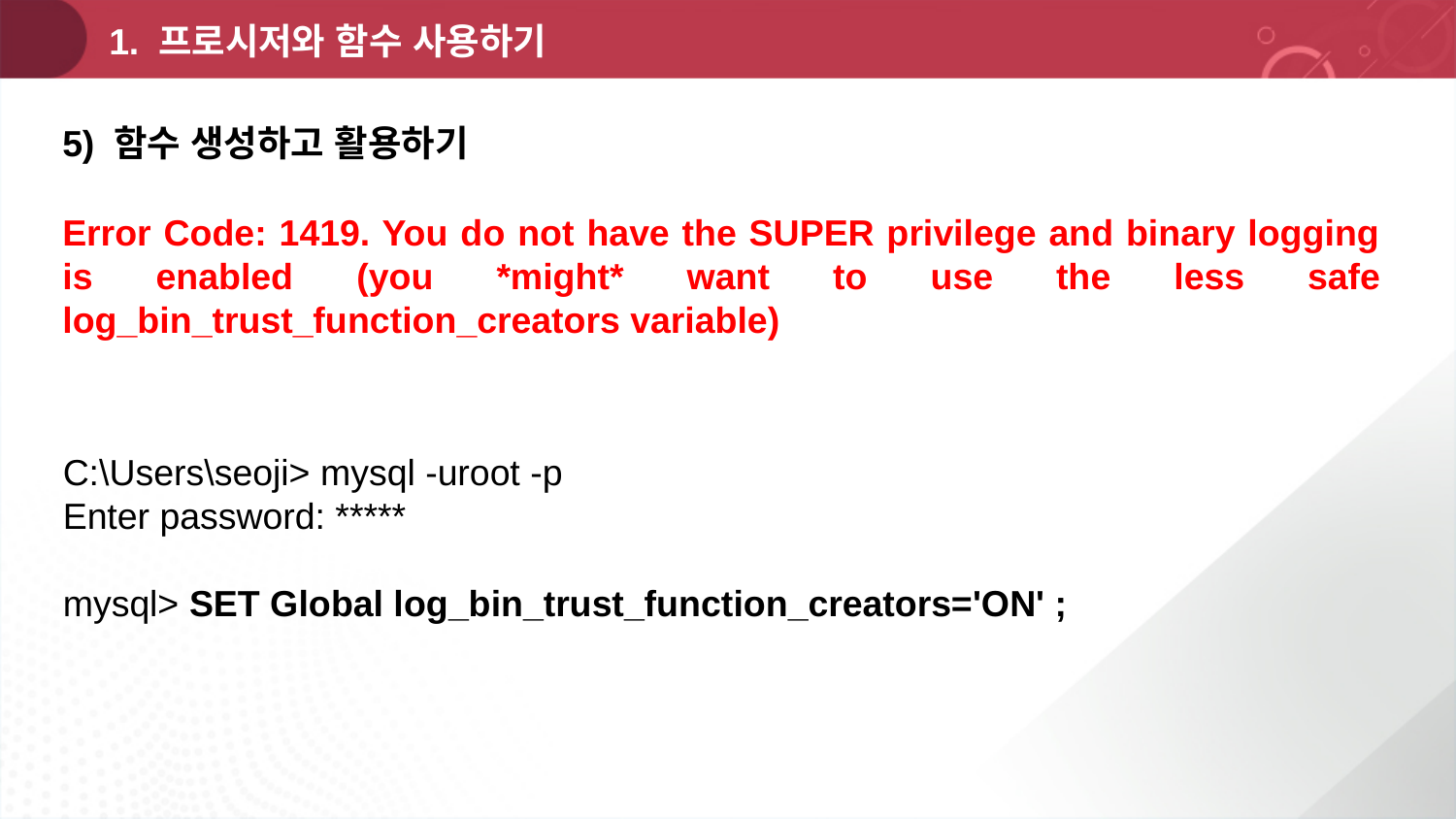

1. 프로시저와 함수 사용하기
5) 함수 생성하고 활용하기
Error Code: 1419. You do not have the SUPER privilege and binary logging is enabled (you *might* want to use the less safe log_bin_trust_function_creators variable)
C:\Users\seoji> mysql -uroot -p
Enter password: *****

mysql> SET Global log_bin_trust_function_creators='ON' ;